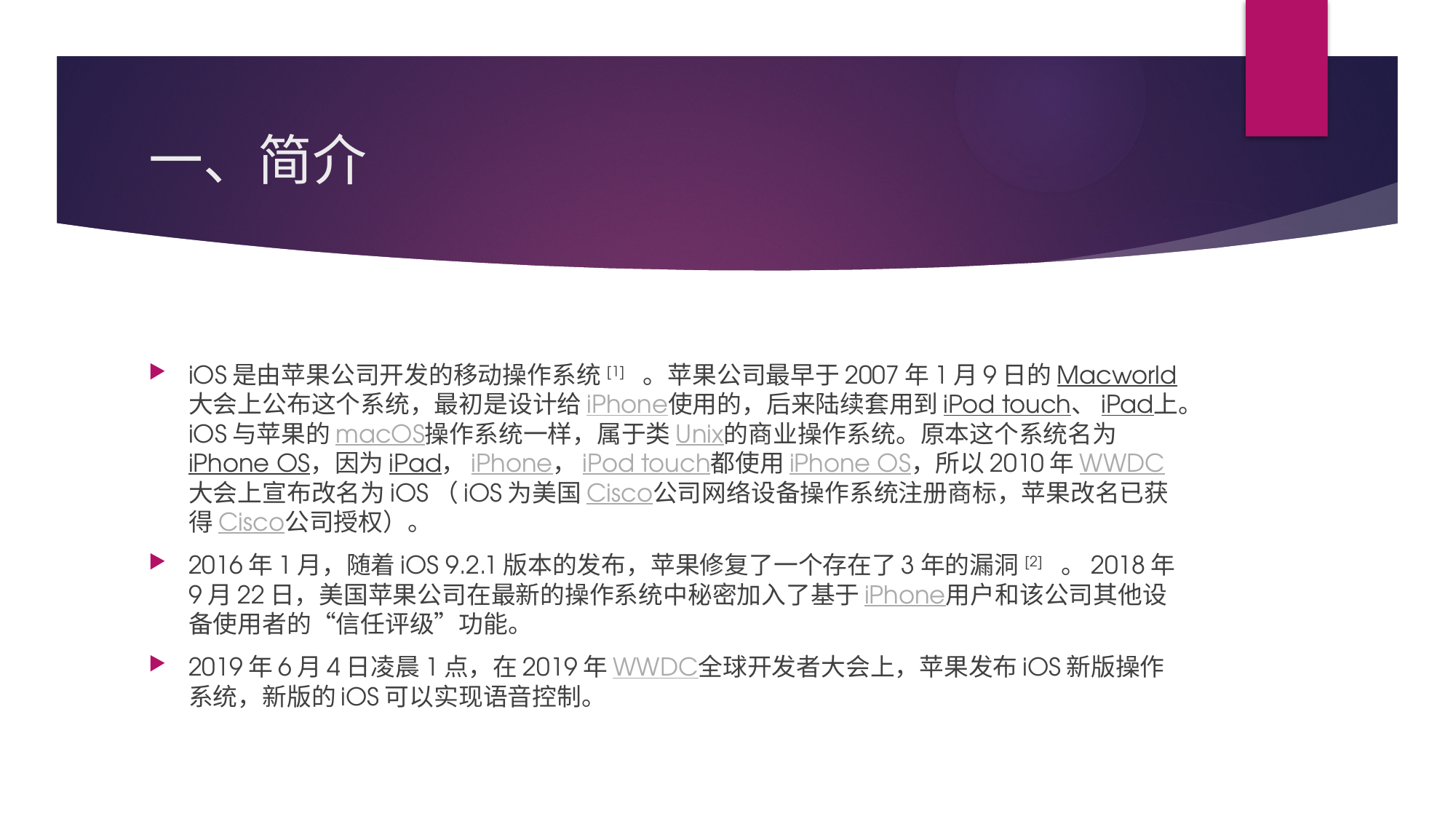

# 一、简介

iOS是由苹果公司开发的移动操作系统 [1]  。苹果公司最早于2007年1月9日的Macworld大会上公布这个系统，最初是设计给iPhone使用的，后来陆续套用到iPod touch、iPad上。iOS与苹果的macOS操作系统一样，属于类Unix的商业操作系统。原本这个系统名为iPhone OS，因为iPad，iPhone，iPod touch都使用iPhone OS，所以2010年WWDC大会上宣布改名为iOS（iOS为美国Cisco公司网络设备操作系统注册商标，苹果改名已获得Cisco公司授权）。
2016年1月，随着iOS 9.2.1版本的发布，苹果修复了一个存在了3年的漏洞 [2]  。2018年9月22日，美国苹果公司在最新的操作系统中秘密加入了基于iPhone用户和该公司其他设备使用者的“信任评级”功能。
2019年6月4日凌晨1点，在2019年WWDC全球开发者大会上，苹果发布iOS新版操作系统，新版的iOS可以实现语音控制。